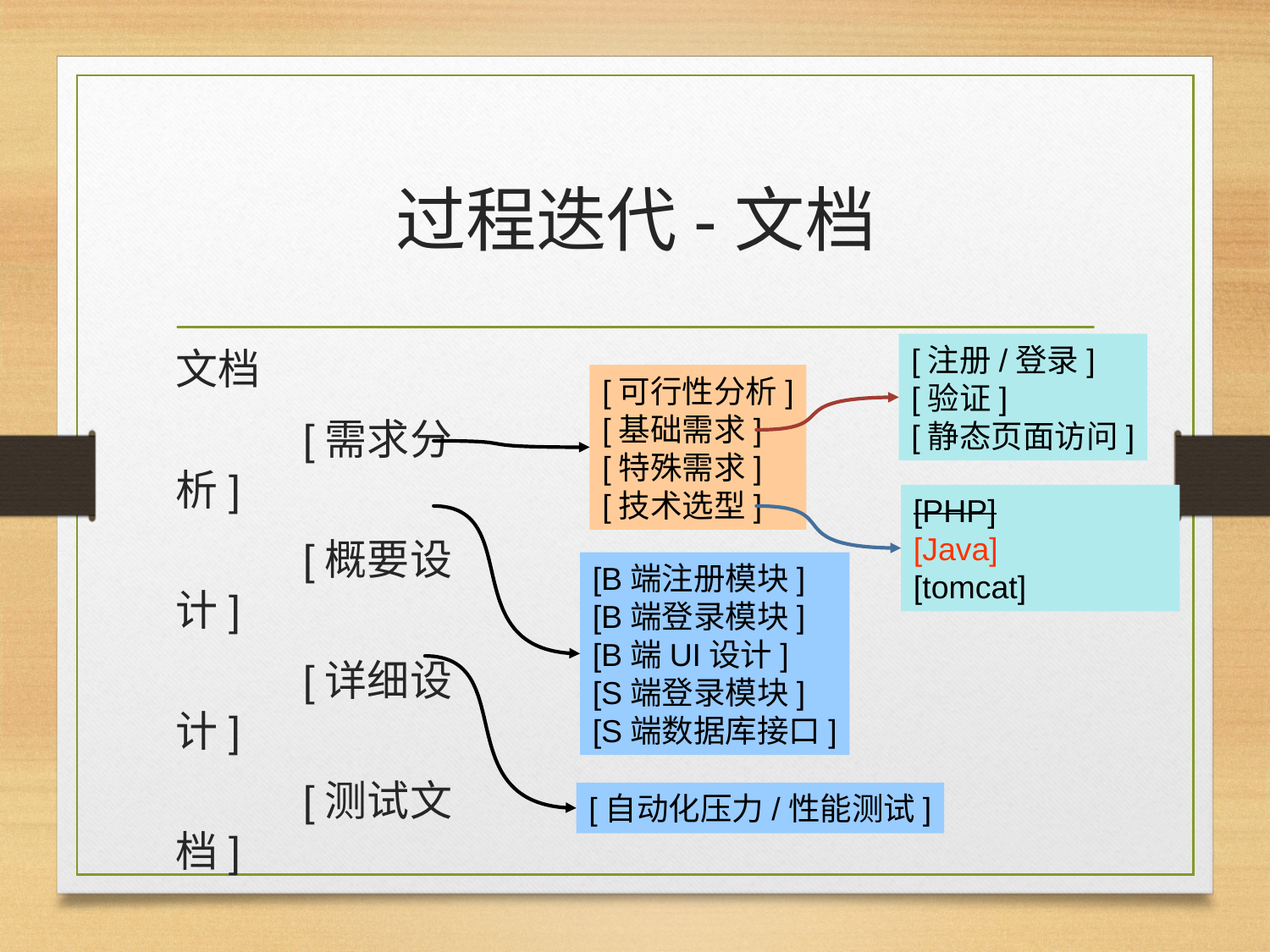

# 过程迭代-文档
[注册/登录]
[验证]
[静态页面访问]
文档
	[需求分析]
	[概要设计]
	[详细设计]
	[测试文档]
[可行性分析]
[基础需求]
[特殊需求]
[技术选型]
[PHP]
[Java]
[tomcat]
[B端注册模块]
[B端登录模块]
[B端UI设计]
[S端登录模块]
[S端数据库接口]
[自动化压力/性能测试]